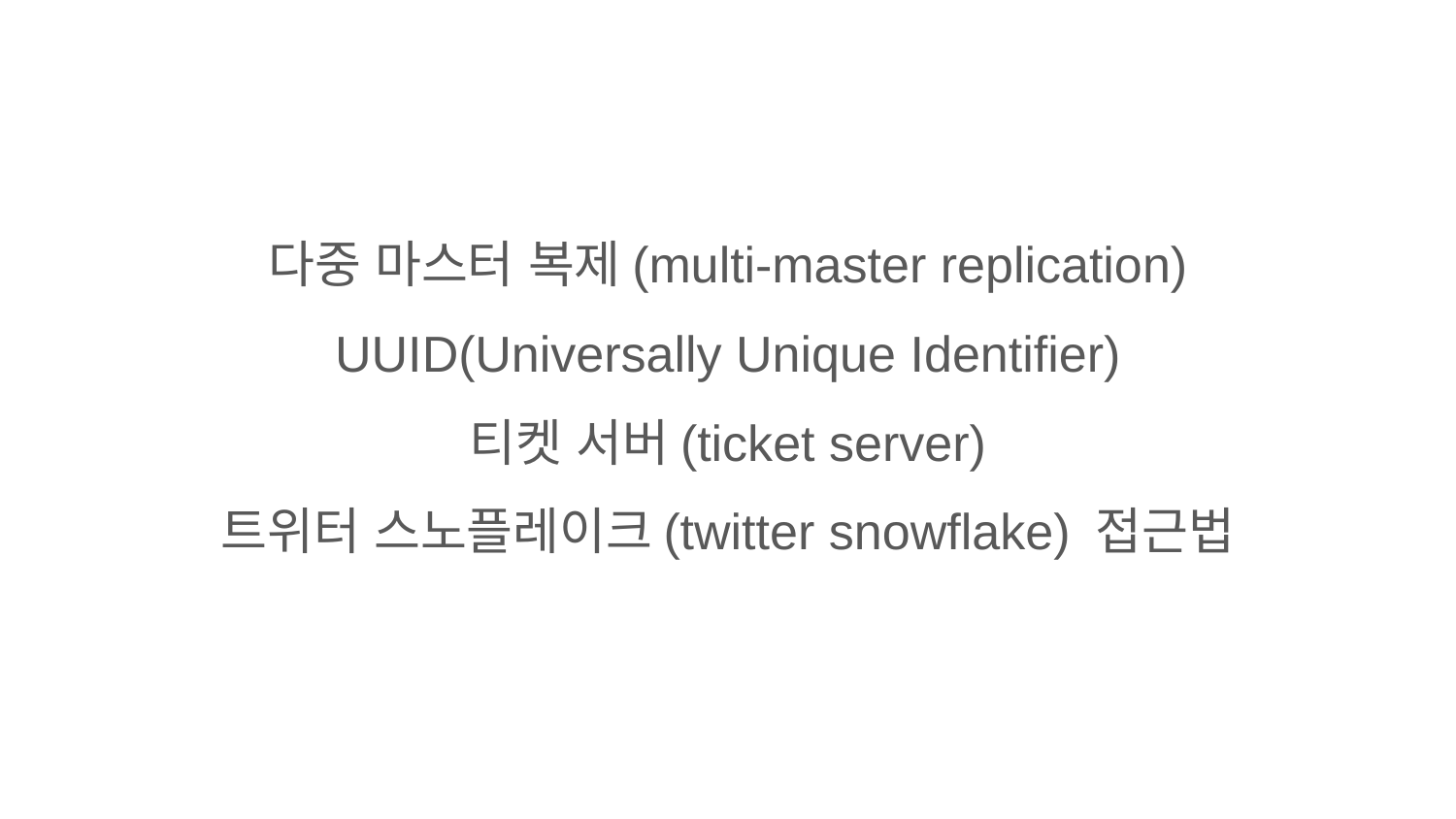

다중 마스터 복제(multi-master replication)
UUID(Universally Unique Identifier)
티켓 서버(ticket server)
트위터 스노플레이크(twitter snowflake) 접근법